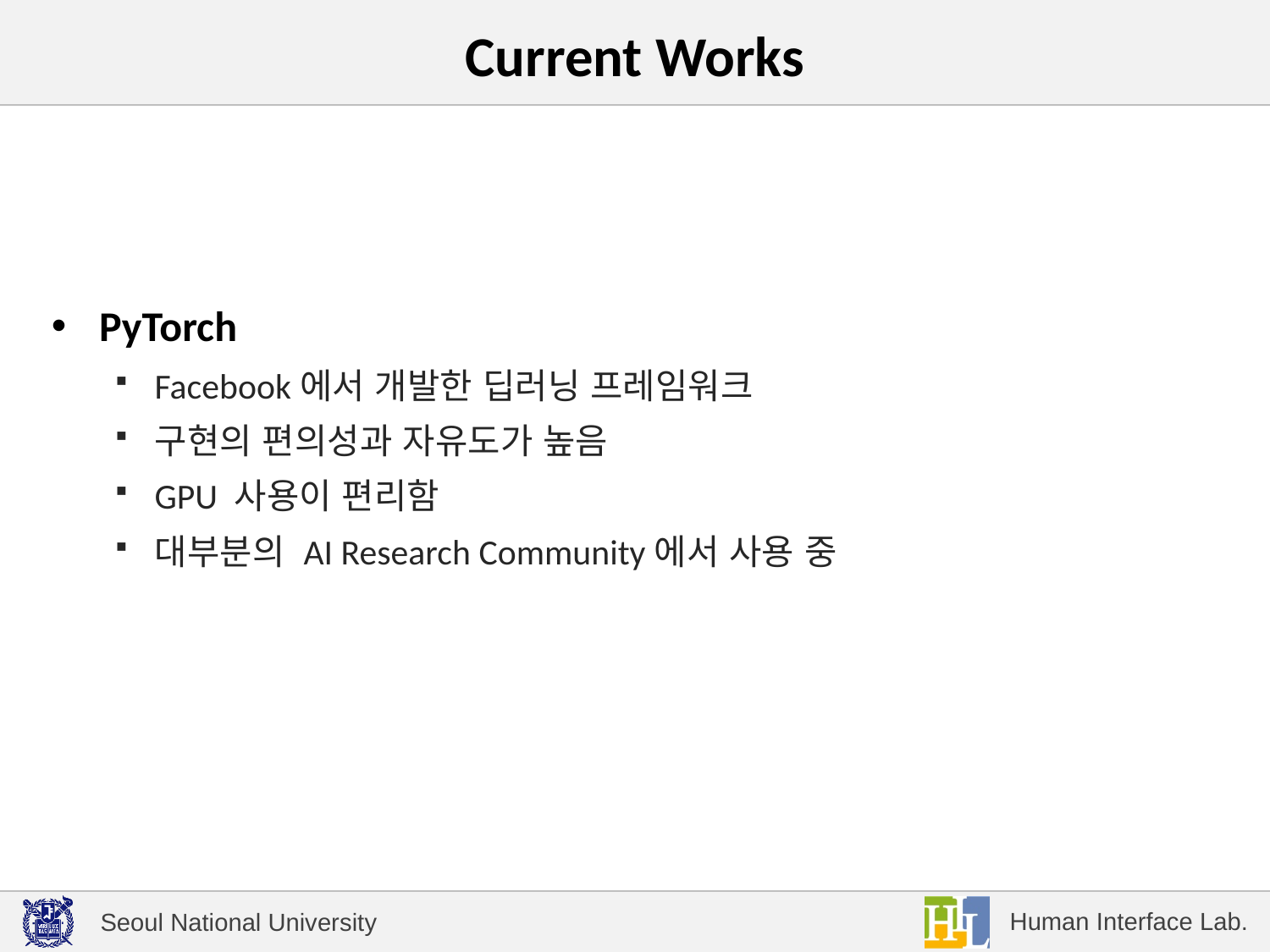

# Current Works
PyTorch
Facebook에서 개발한 딥러닝 프레임워크
구현의 편의성과 자유도가 높음
GPU 사용이 편리함
대부분의 AI Research Community에서 사용 중